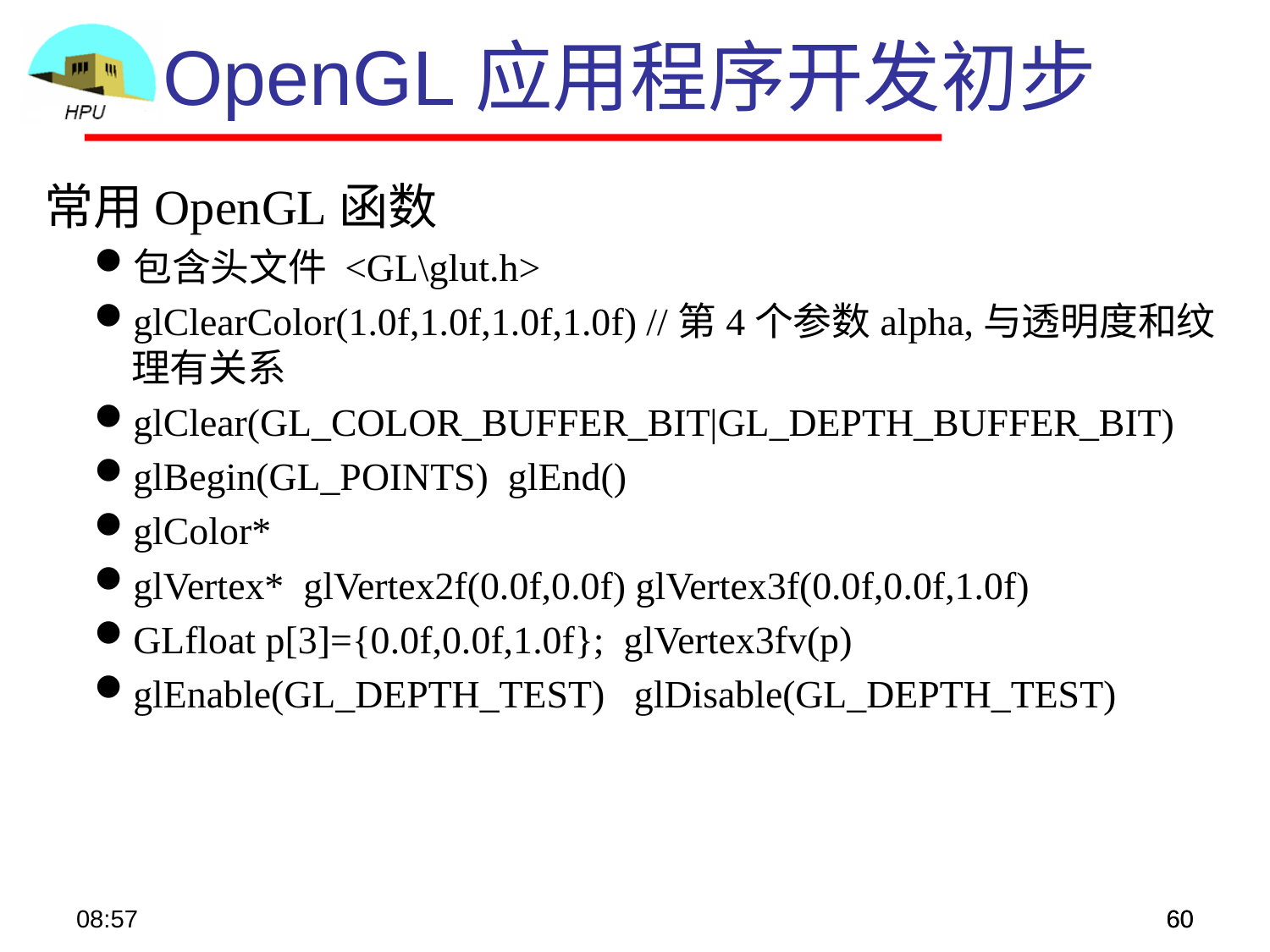

OpenGL应用程序开发初步
常用OpenGL函数
包含头文件 <GL\glut.h>
glClearColor(1.0f,1.0f,1.0f,1.0f) //第4个参数alpha,与透明度和纹理有关系
glClear(GL_COLOR_BUFFER_BIT|GL_DEPTH_BUFFER_BIT)
glBegin(GL_POINTS)  glEnd()
glColor*
glVertex*  glVertex2f(0.0f,0.0f) glVertex3f(0.0f,0.0f,1.0f)
GLfloat p[3]={0.0f,0.0f,1.0f};  glVertex3fv(p)
glEnable(GL_DEPTH_TEST)   glDisable(GL_DEPTH_TEST)
08:57
60
60